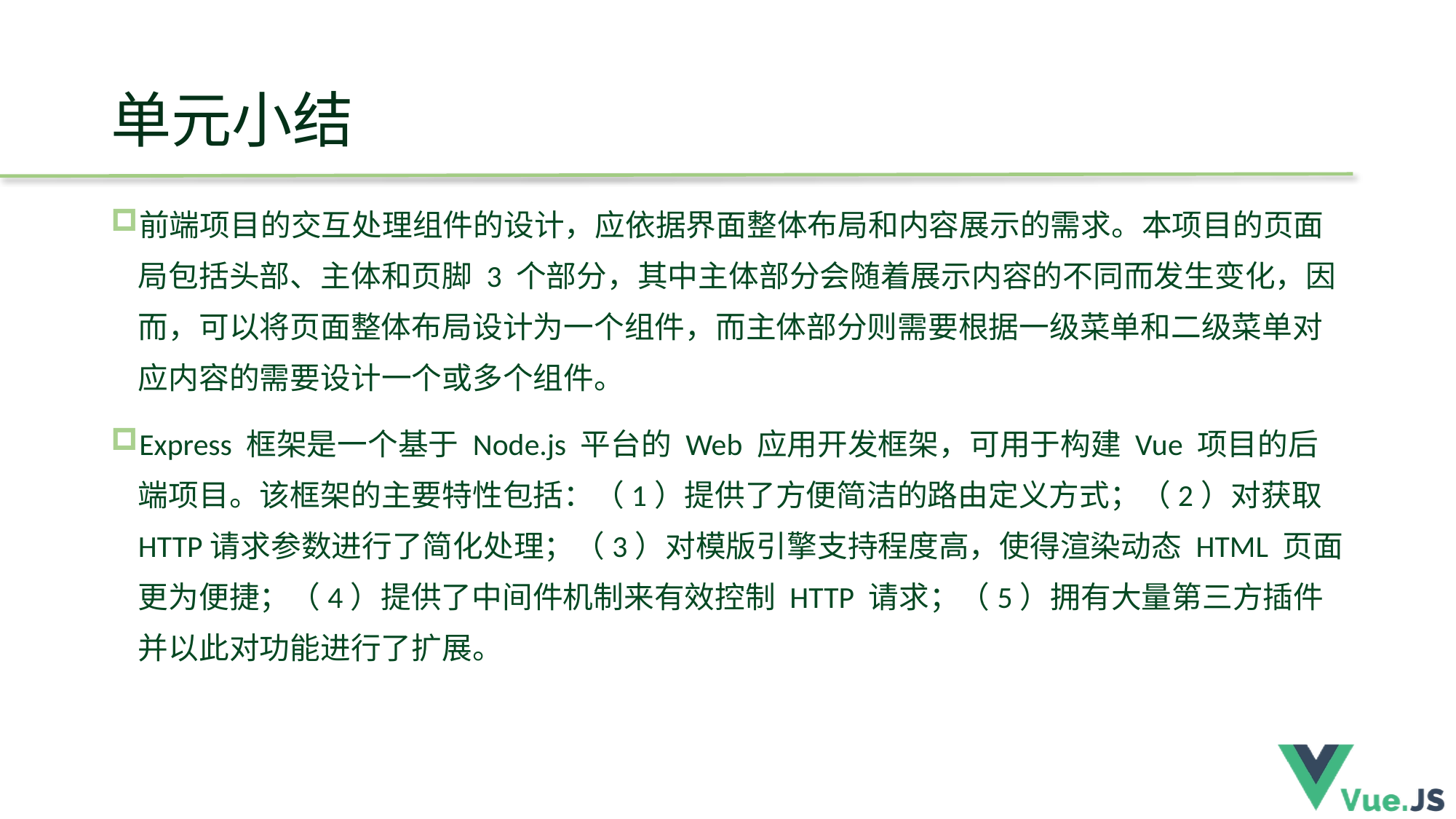

# 单元小结
前端项目的交互处理组件的设计，应依据界面整体布局和内容展示的需求。本项目的页面局包括头部、主体和页脚 3 个部分，其中主体部分会随着展示内容的不同而发生变化，因而，可以将页面整体布局设计为一个组件，而主体部分则需要根据一级菜单和二级菜单对应内容的需要设计一个或多个组件。
Express 框架是一个基于 Node.js 平台的 Web 应用开发框架，可用于构建 Vue 项目的后端项目。该框架的主要特性包括：（1）提供了方便简洁的路由定义方式；（2）对获取 HTTP请求参数进行了简化处理；（3）对模版引擎支持程度高，使得渲染动态 HTML 页面更为便捷；（4）提供了中间件机制来有效控制 HTTP 请求；（5）拥有大量第三方插件并以此对功能进行了扩展。